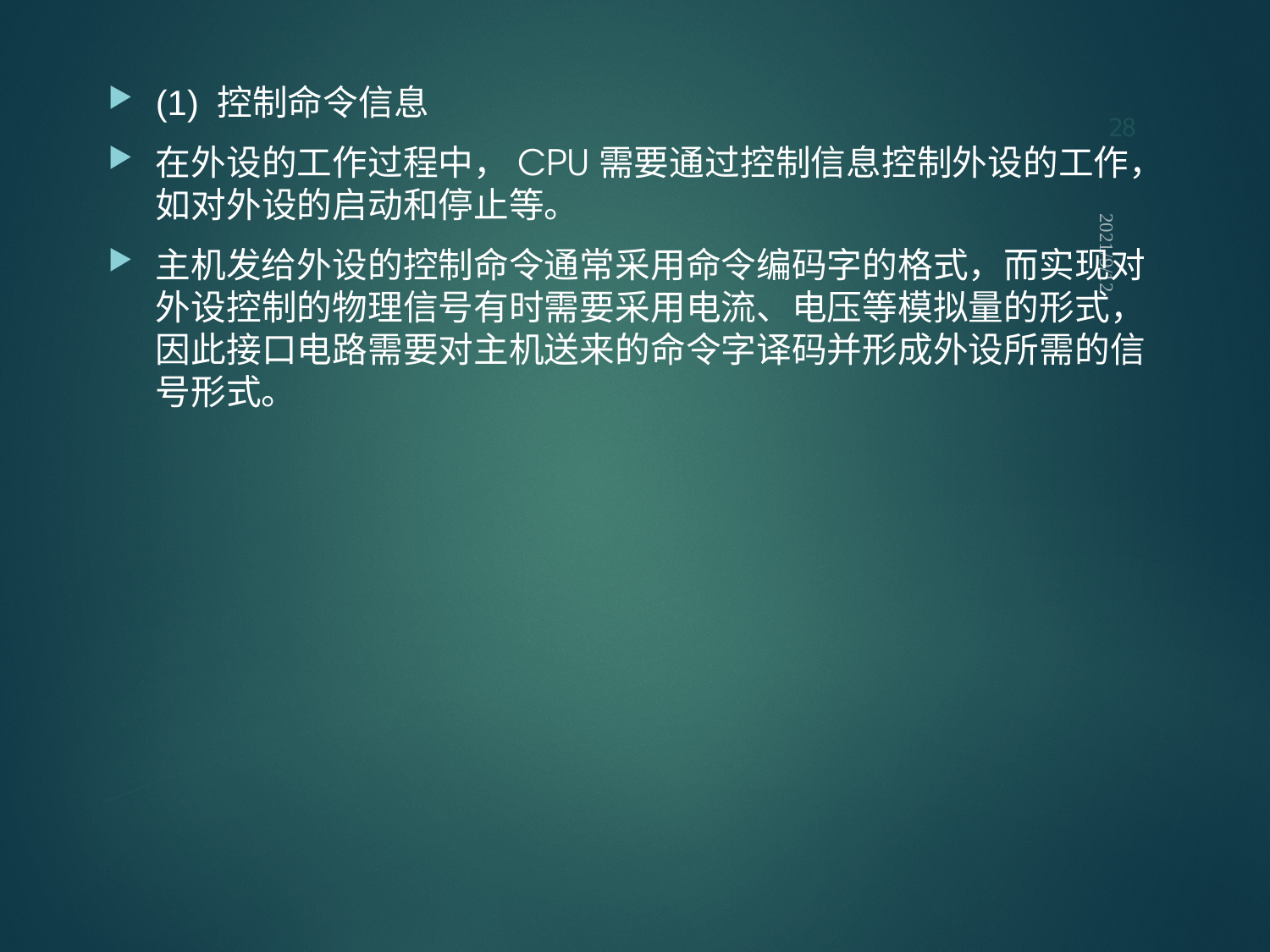

28
(1) 控制命令信息
在外设的工作过程中，CPU需要通过控制信息控制外设的工作，如对外设的启动和停止等。
主机发给外设的控制命令通常采用命令编码字的格式，而实现对外设控制的物理信号有时需要采用电流、电压等模拟量的形式，因此接口电路需要对主机送来的命令字译码并形成外设所需的信号形式。
2021/9/12